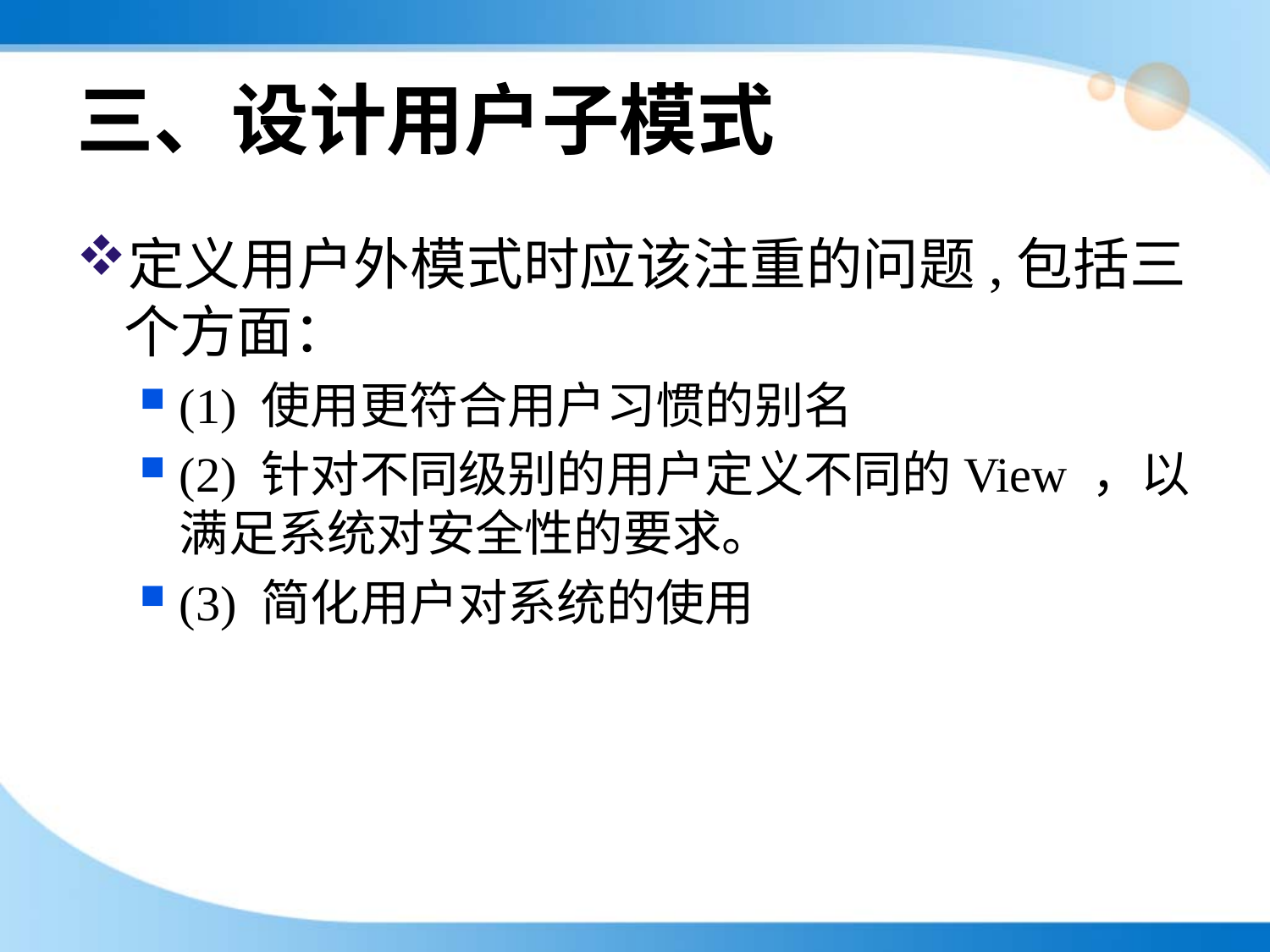

# 三、设计用户子模式
定义用户外模式时应该注重的问题,包括三个方面：
(1) 使用更符合用户习惯的别名
(2) 针对不同级别的用户定义不同的View ，以满足系统对安全性的要求。
(3) 简化用户对系统的使用